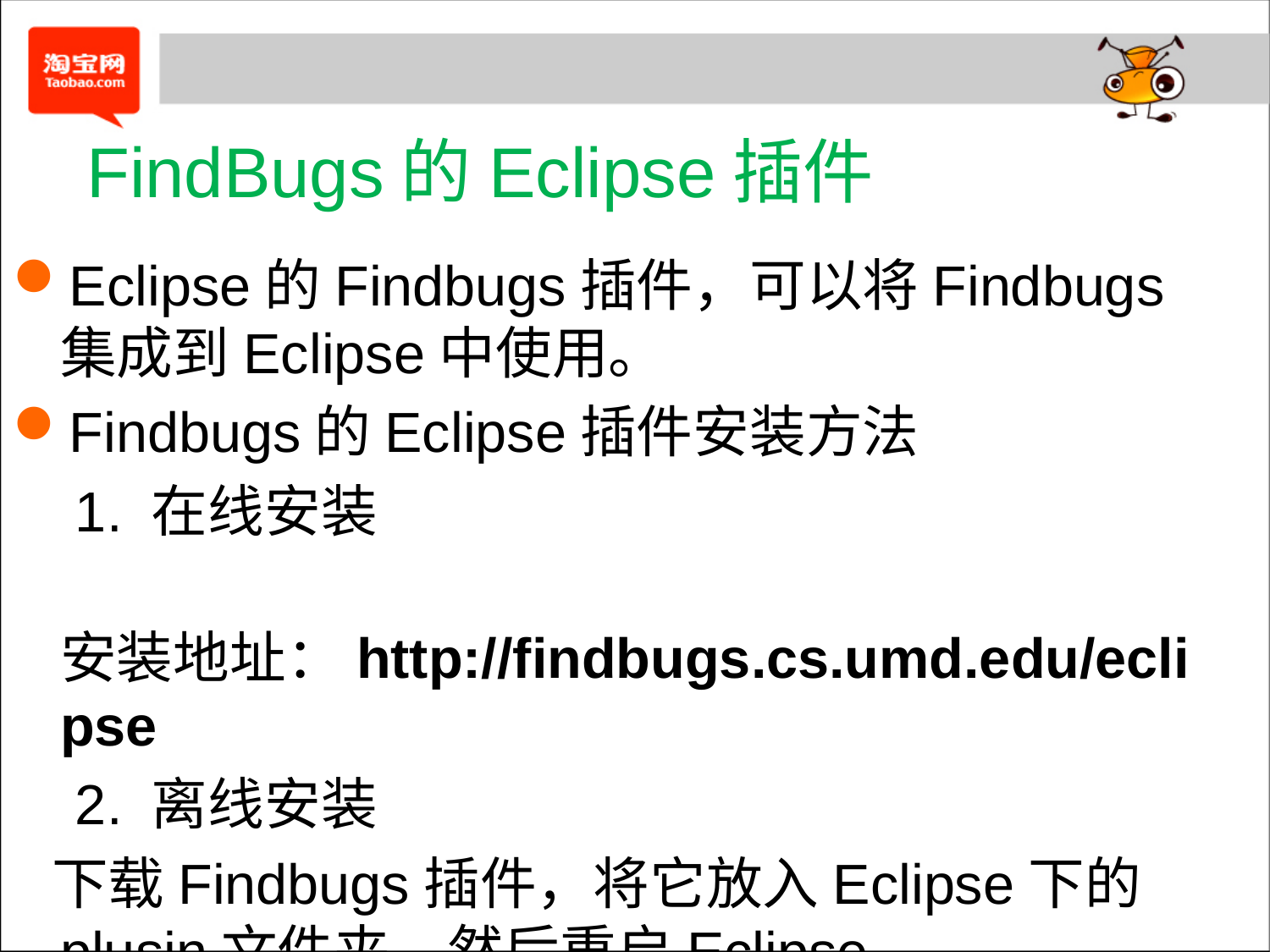

# FindBugs的Eclipse插件
Eclipse的Findbugs插件，可以将Findbugs集成到Eclipse中使用。
Findbugs的Eclipse插件安装方法
    1. 在线安装
       安装地址：http://findbugs.cs.umd.edu/eclipse
    2. 离线安装
  下载Findbugs插件，将它放入Eclipse下的plusin文件夹，然后重启Eclipse